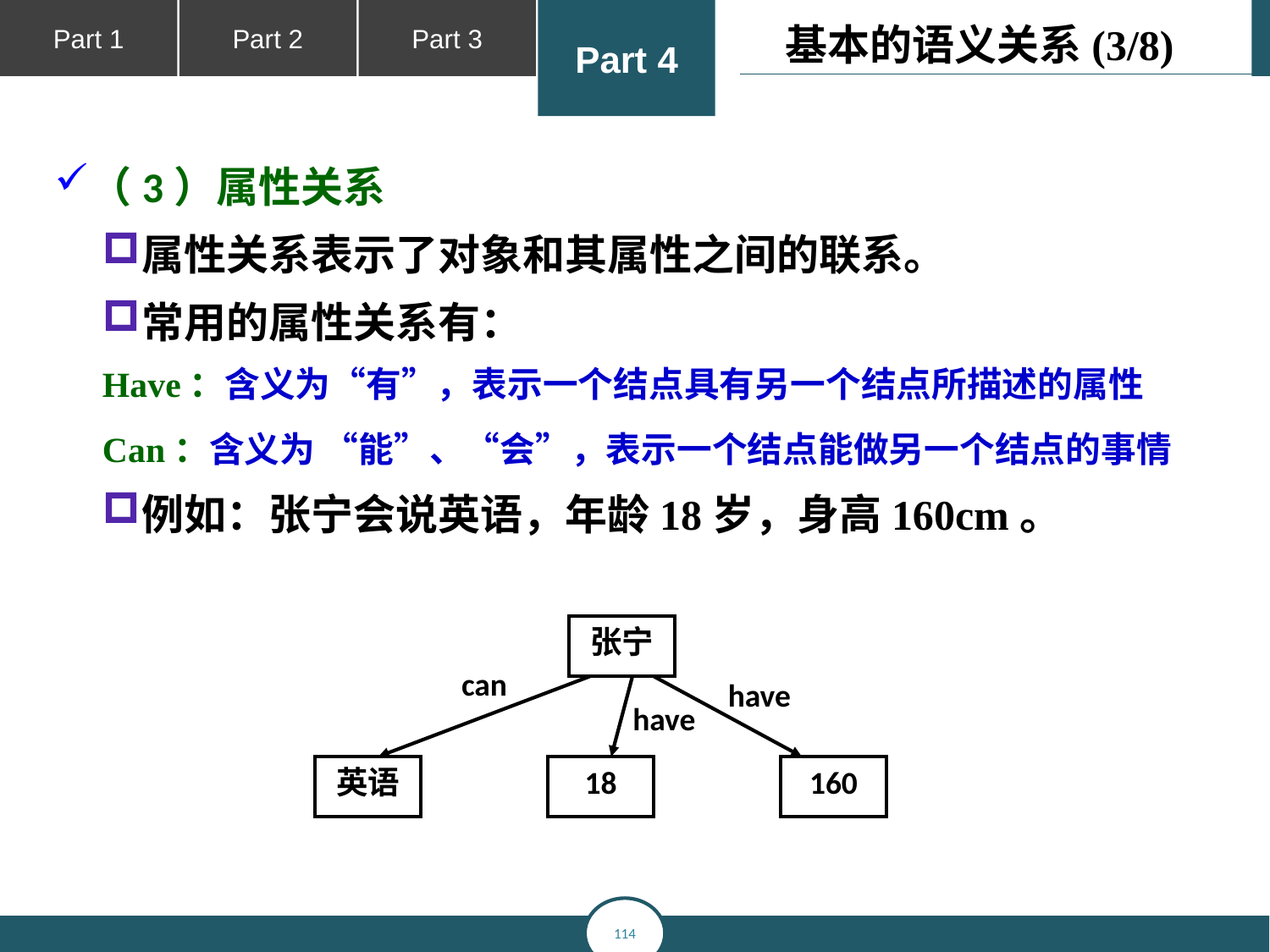

基本的语义关系(3/8)
（3）属性关系
属性关系表示了对象和其属性之间的联系。
常用的属性关系有：
Have：含义为“有”，表示一个结点具有另一个结点所描述的属性
Can：含义为 “能”、“会”，表示一个结点能做另一个结点的事情
例如：张宁会说英语，年龄18岁，身高160cm。
张宁
can
have

have
英语
18
160